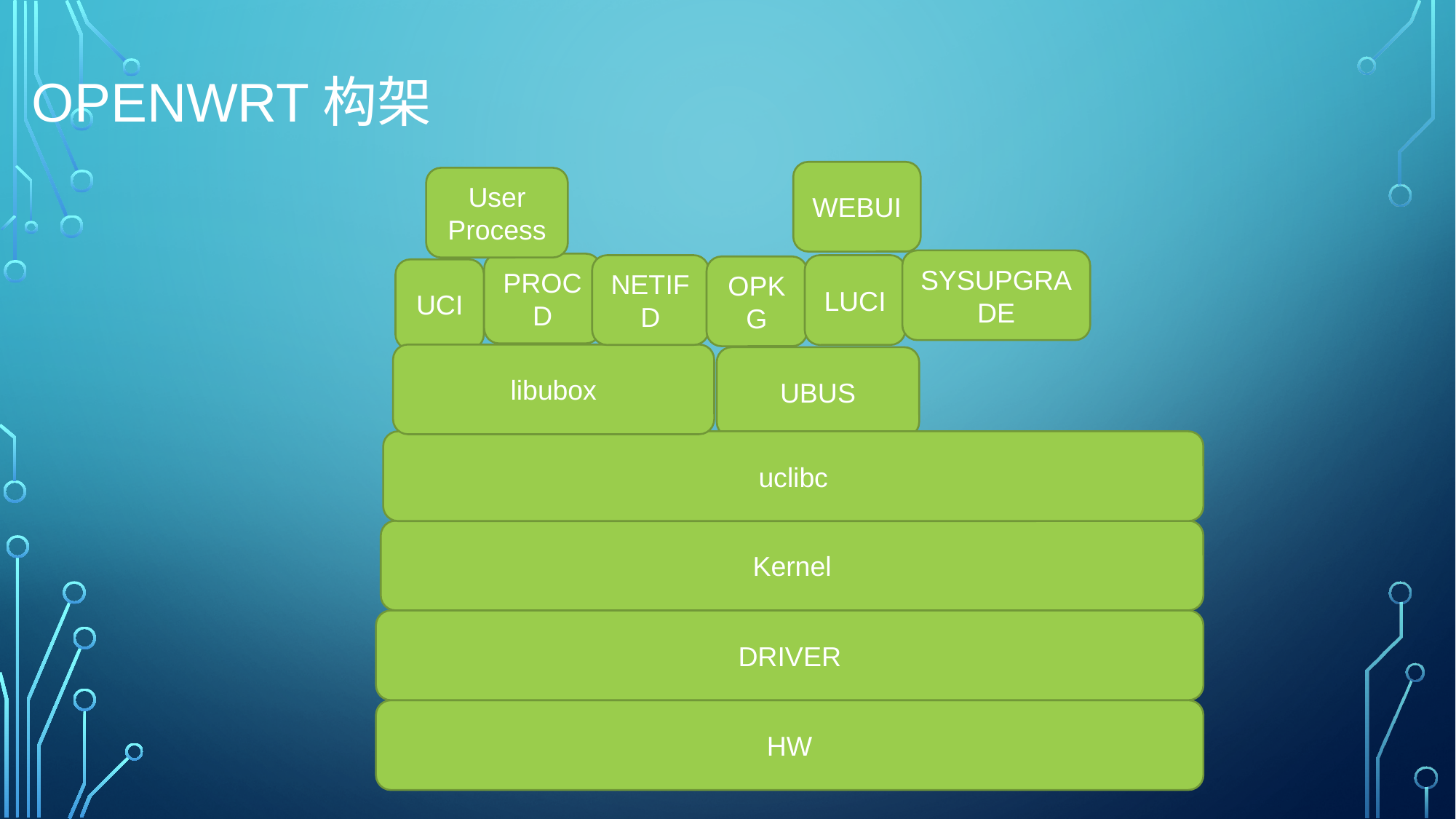

# OpenWRT构架
WEBUI
User Process
SYSUPGRADE
PROCD
NETIFD
LUCI
OPKG
UCI
libubox
UBUS
uclibc
Kernel
DRIVER
HW